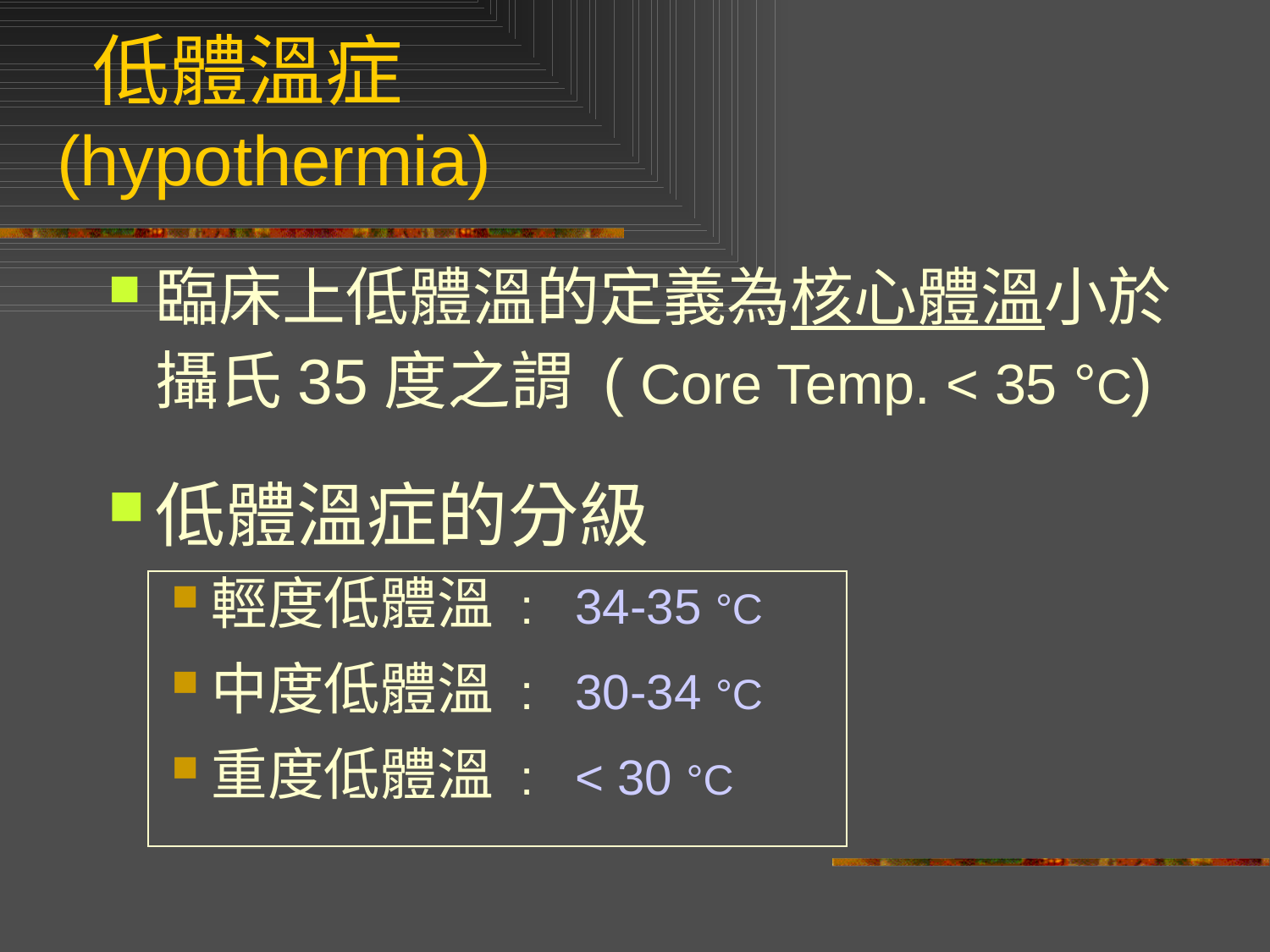

低體溫症(hypothermia)
臨床上低體溫的定義為核心體溫小於攝氏35度之謂 ( Core Temp. < 35 °C)
低體溫症的分級
輕度低體溫 :   34-35 °C
中度低體溫 :   30-34 °C
重度低體溫 :   < 30 °C